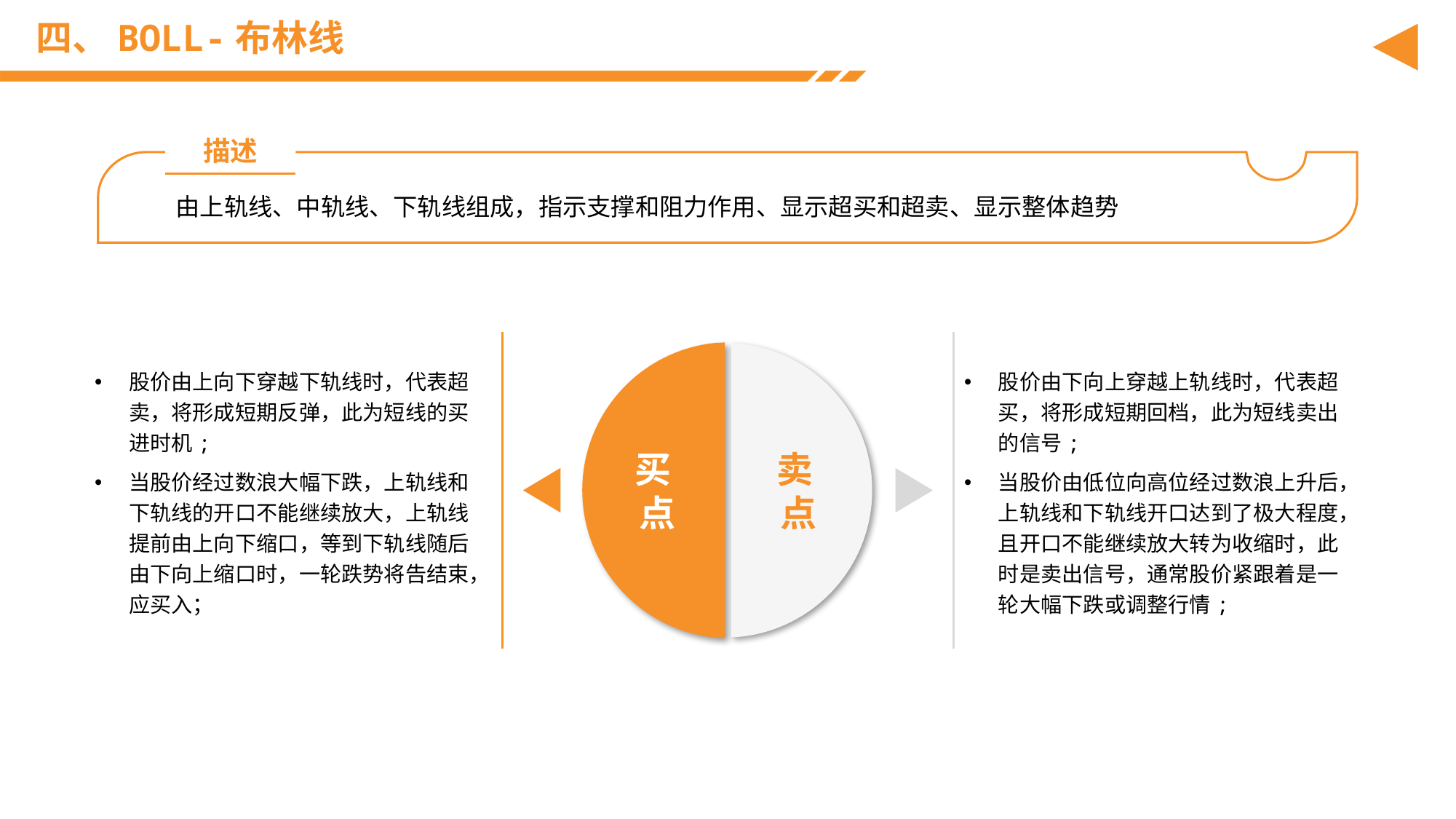

# 四、BOLL-布林线

描述

由上轨线、中轨线、下轨线组成，指示支撑和阻力作用、显示超买和超卖、显示整体趋势
股价由上向下穿越下轨线时，代表超卖，将形成短期反弹，此为短线的买进时机;
当股价经过数浪大幅下跌，上轨线和下轨线的开口不能继续放大，上轨线提前由上向下缩口，等到下轨线随后由下向上缩口时，一轮跌势将告结束，应买入；
股价由下向上穿越上轨线时，代表超买，将形成短期回档，此为短线卖出的信号;
当股价由低位向高位经过数浪上升后，上轨线和下轨线开口达到了极大程度，且开口不能继续放大转为收缩时，此时是卖出信号，通常股价紧跟着是一轮大幅下跌或调整行情;

买
点
卖
点